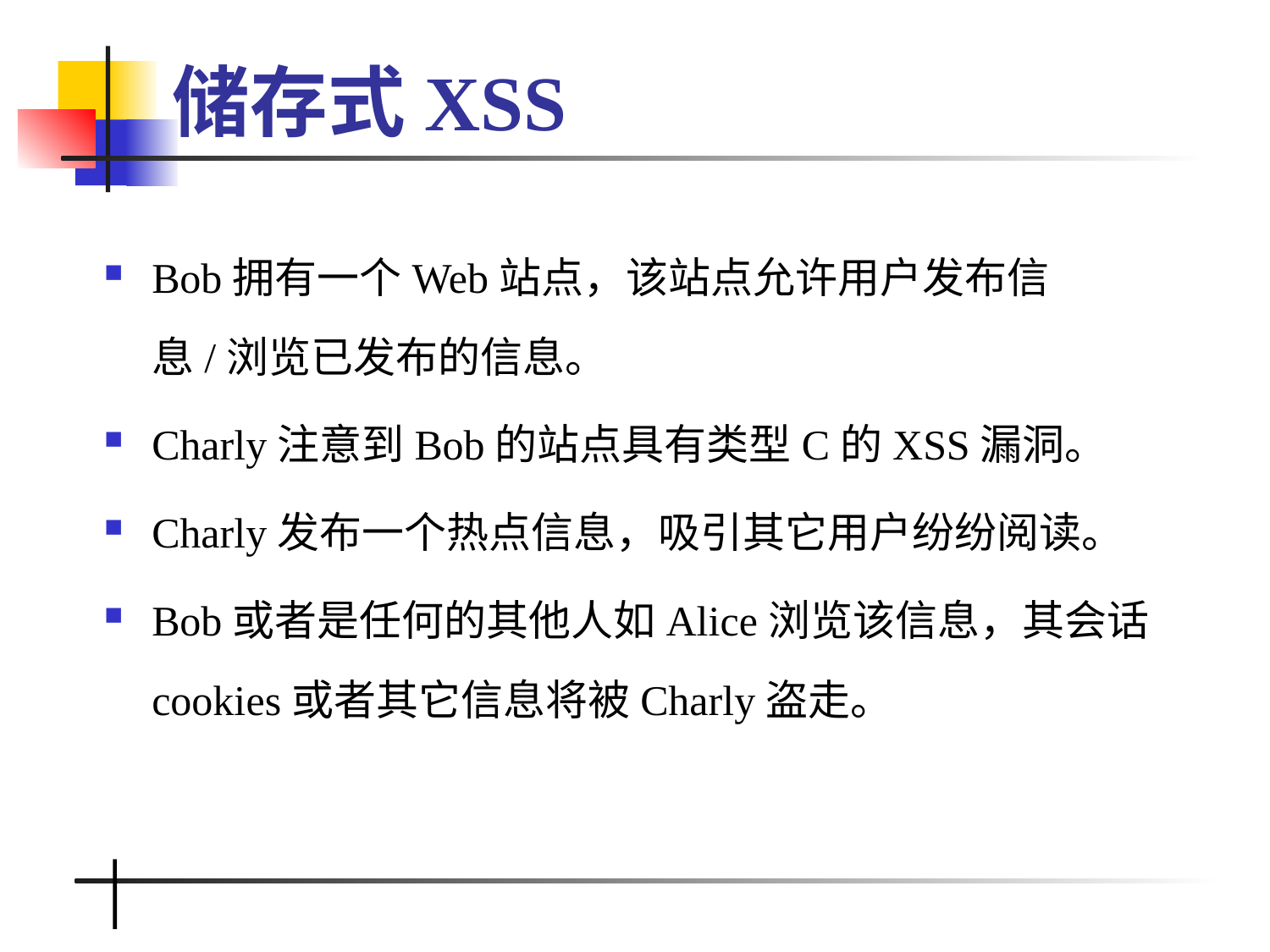

# 储存式XSS
Bob拥有一个Web站点，该站点允许用户发布信息/浏览已发布的信息。
Charly注意到Bob的站点具有类型C的XSS漏洞。
Charly发布一个热点信息，吸引其它用户纷纷阅读。
Bob或者是任何的其他人如Alice浏览该信息，其会话cookies或者其它信息将被Charly盗走。